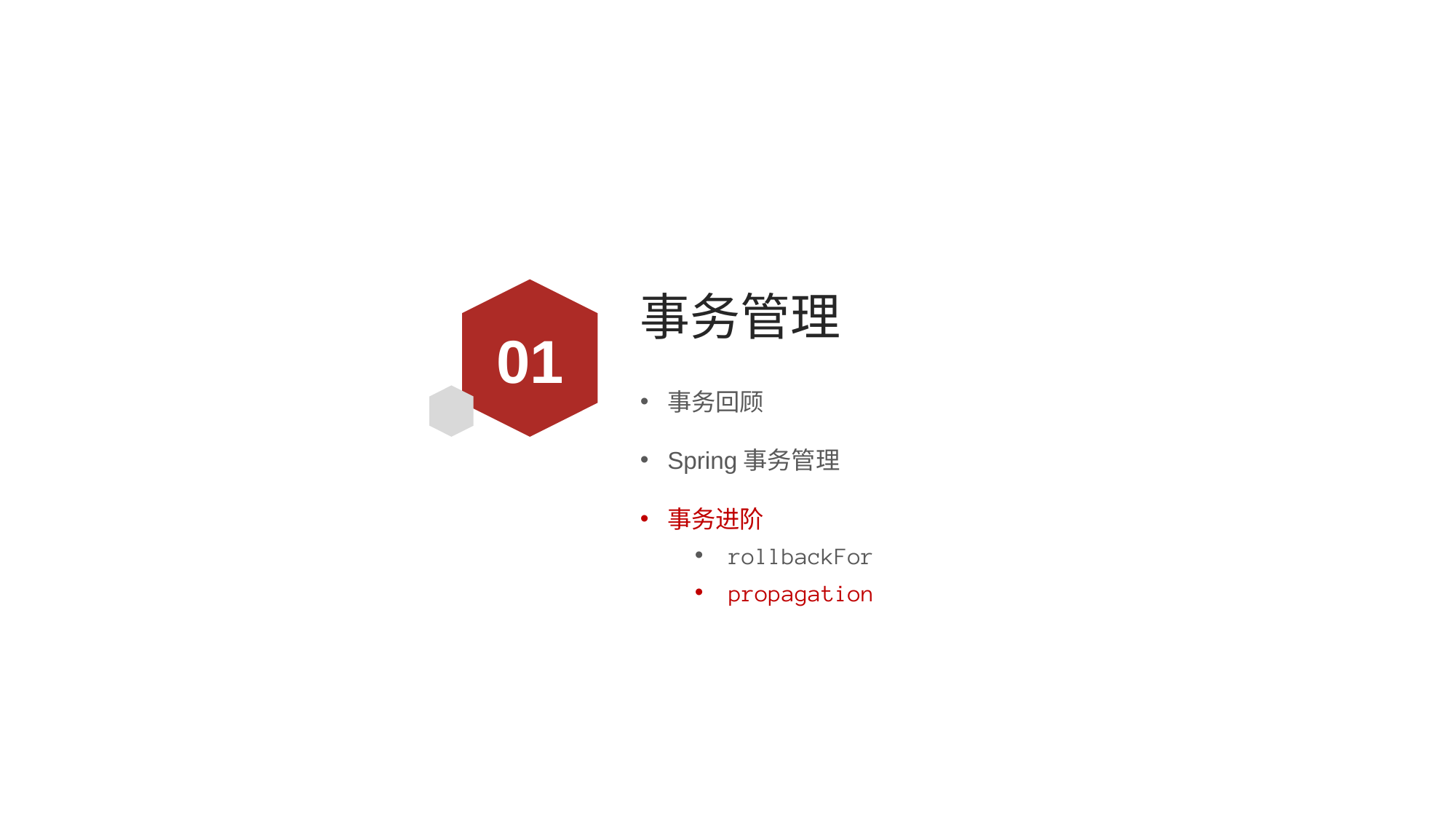

# 事务管理
01
事务回顾
Spring事务管理
事务进阶
rollbackFor
propagation